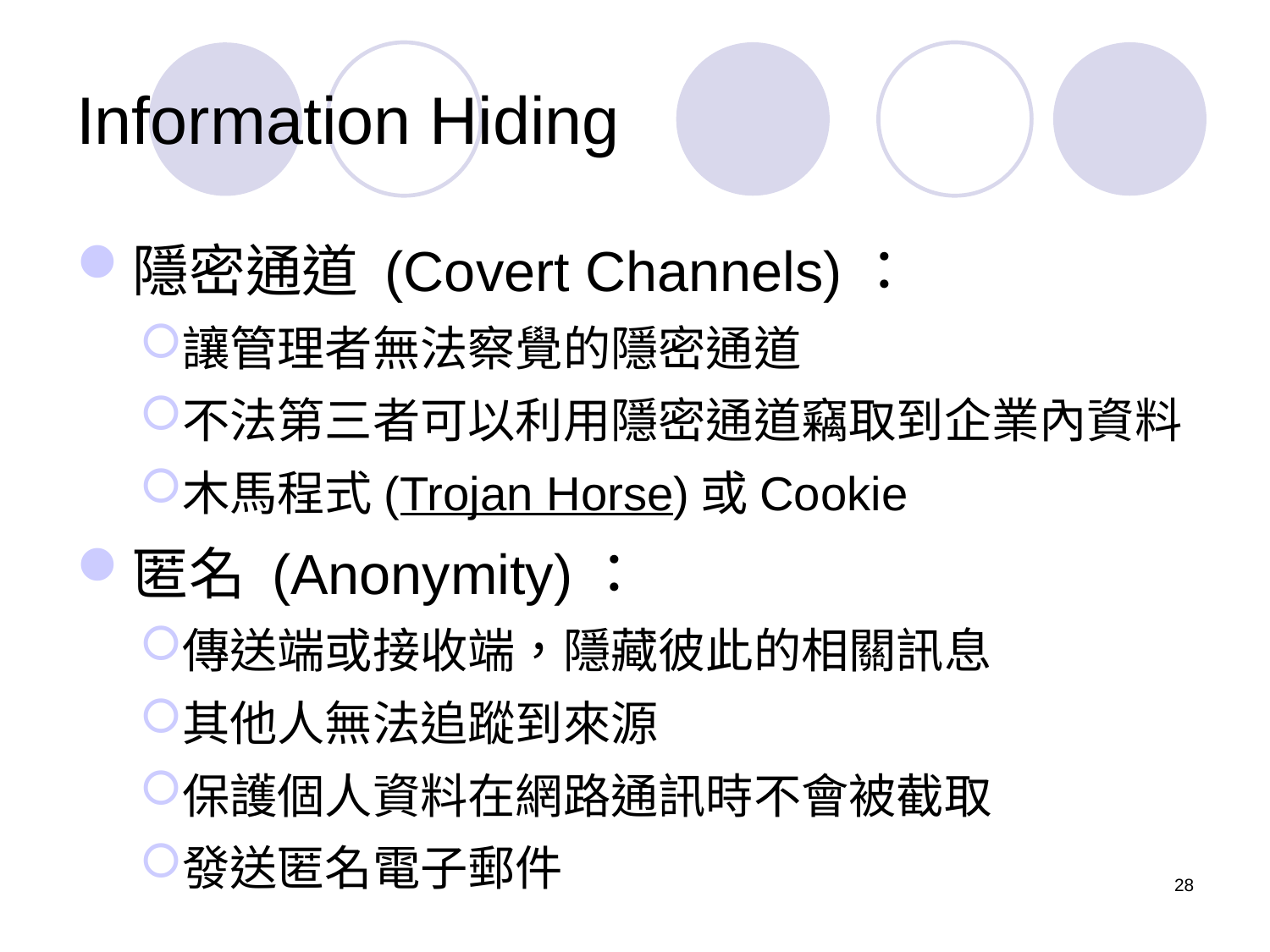

# Information Hiding
隱密通道 (Covert Channels)：
讓管理者無法察覺的隱密通道
不法第三者可以利用隱密通道竊取到企業內資料
木馬程式(Trojan Horse)或Cookie
匿名 (Anonymity)：
傳送端或接收端，隱藏彼此的相關訊息
其他人無法追蹤到來源
保護個人資料在網路通訊時不會被截取
發送匿名電子郵件

28